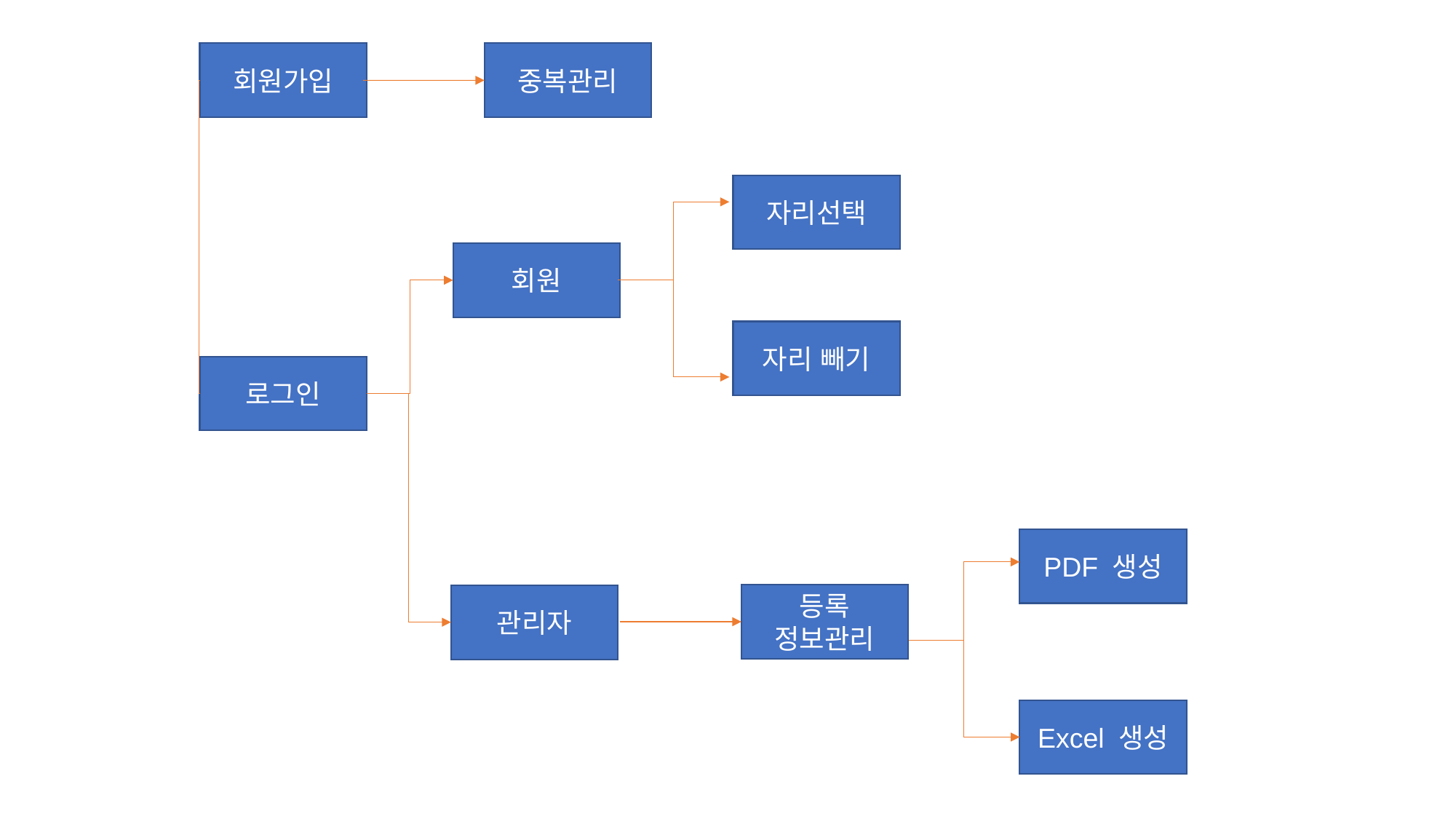

회원가입
중복관리
자리선택
회원
자리 빼기
로그인
PDF 생성
등록 정보관리
관리자
Excel 생성